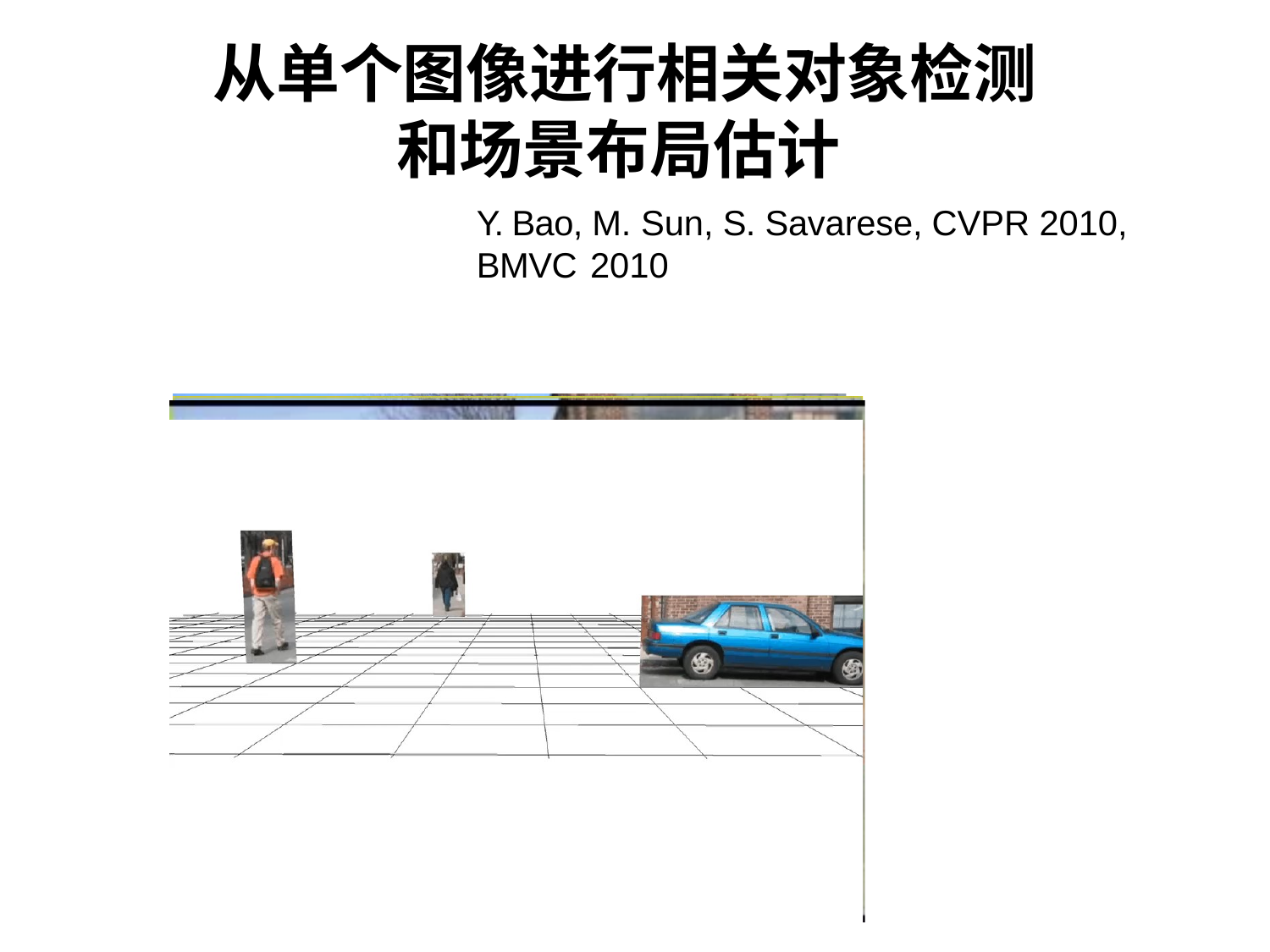

从单个图像进行相关对象检测和场景布局估计
Y. Bao, M. Sun, S. Savarese, CVPR 2010, BMVC 2010

M. Sun	Y. Bao